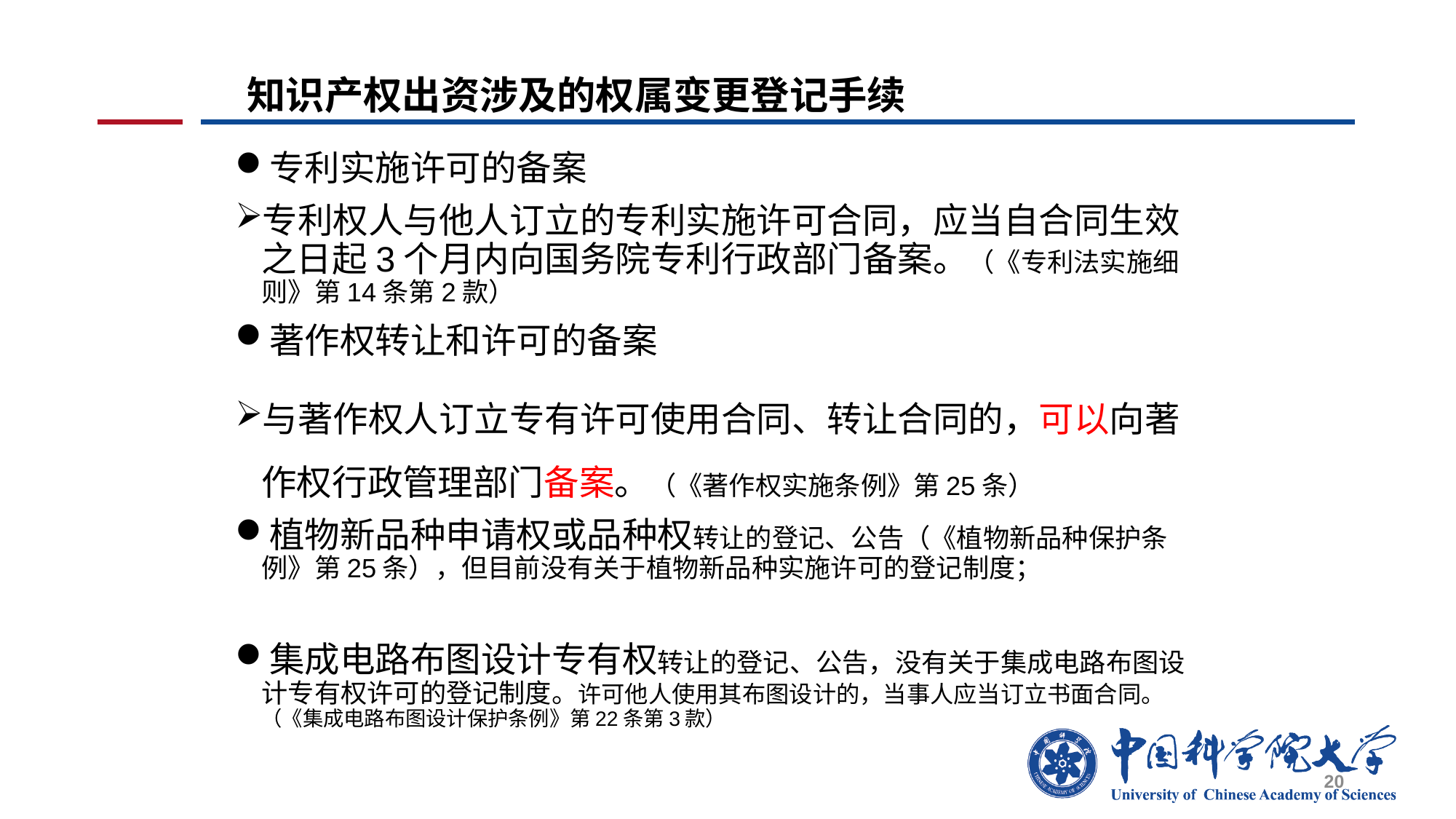

# 知识产权出资涉及的权属变更登记手续
专利实施许可的备案
专利权人与他人订立的专利实施许可合同，应当自合同生效之日起3个月内向国务院专利行政部门备案。（《专利法实施细则》第14条第2款）
著作权转让和许可的备案
与著作权人订立专有许可使用合同、转让合同的，可以向著作权行政管理部门备案。（《著作权实施条例》第25条）
植物新品种申请权或品种权转让的登记、公告（《植物新品种保护条例》第25条），但目前没有关于植物新品种实施许可的登记制度；

集成电路布图设计专有权转让的登记、公告，没有关于集成电路布图设计专有权许可的登记制度。许可他人使用其布图设计的，当事人应当订立书面合同。 （《集成电路布图设计保护条例》第22条第3款）

20